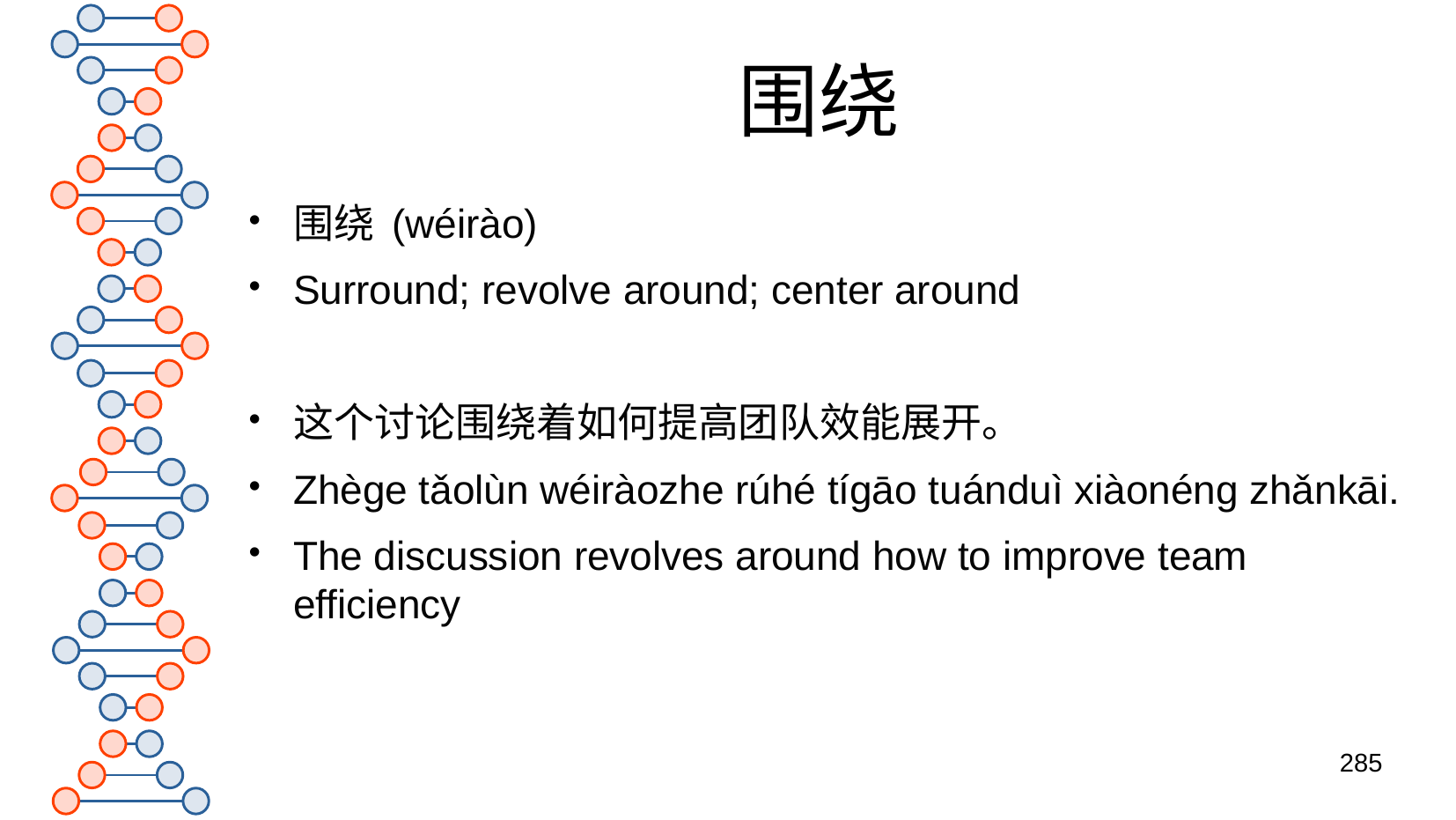

# 围绕
围绕 (wéirào)
Surround; revolve around; center around

这个讨论围绕着如何提高团队效能展开。
Zhège tǎolùn wéiràozhe rúhé tígāo tuánduì xiàonéng zhǎnkāi.
The discussion revolves around how to improve team efficiency

285